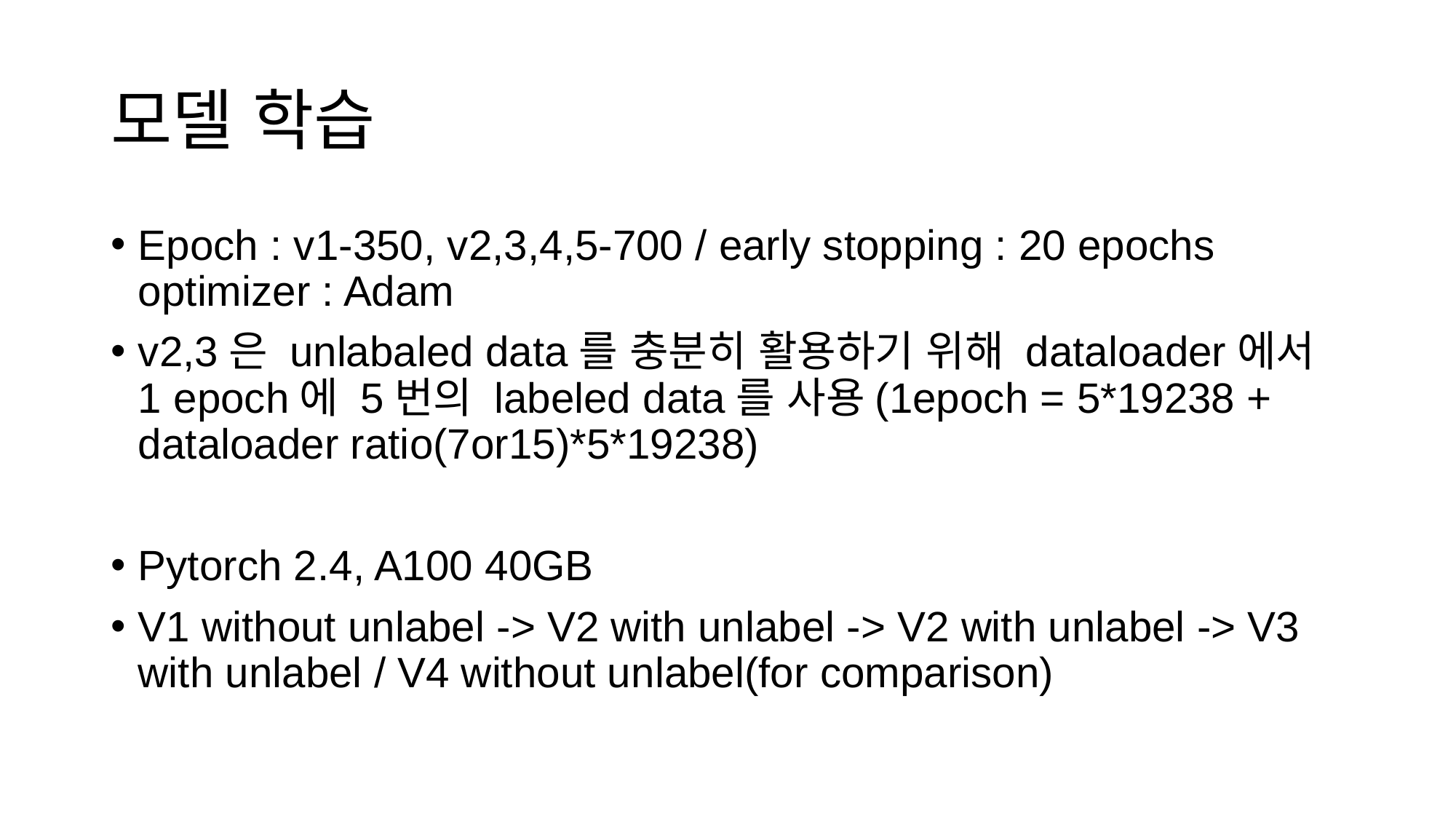

# 모델 학습
Epoch : v1-350, v2,3,4,5-700 / early stopping : 20 epochs optimizer : Adam
v2,3은 unlabaled data를 충분히 활용하기 위해 dataloader에서 1 epoch에 5번의 labeled data를 사용(1epoch = 5*19238 + dataloader ratio(7or15)*5*19238)

Pytorch 2.4, A100 40GB
V1 without unlabel -> V2 with unlabel -> V2 with unlabel -> V3 with unlabel / V4 without unlabel(for comparison)